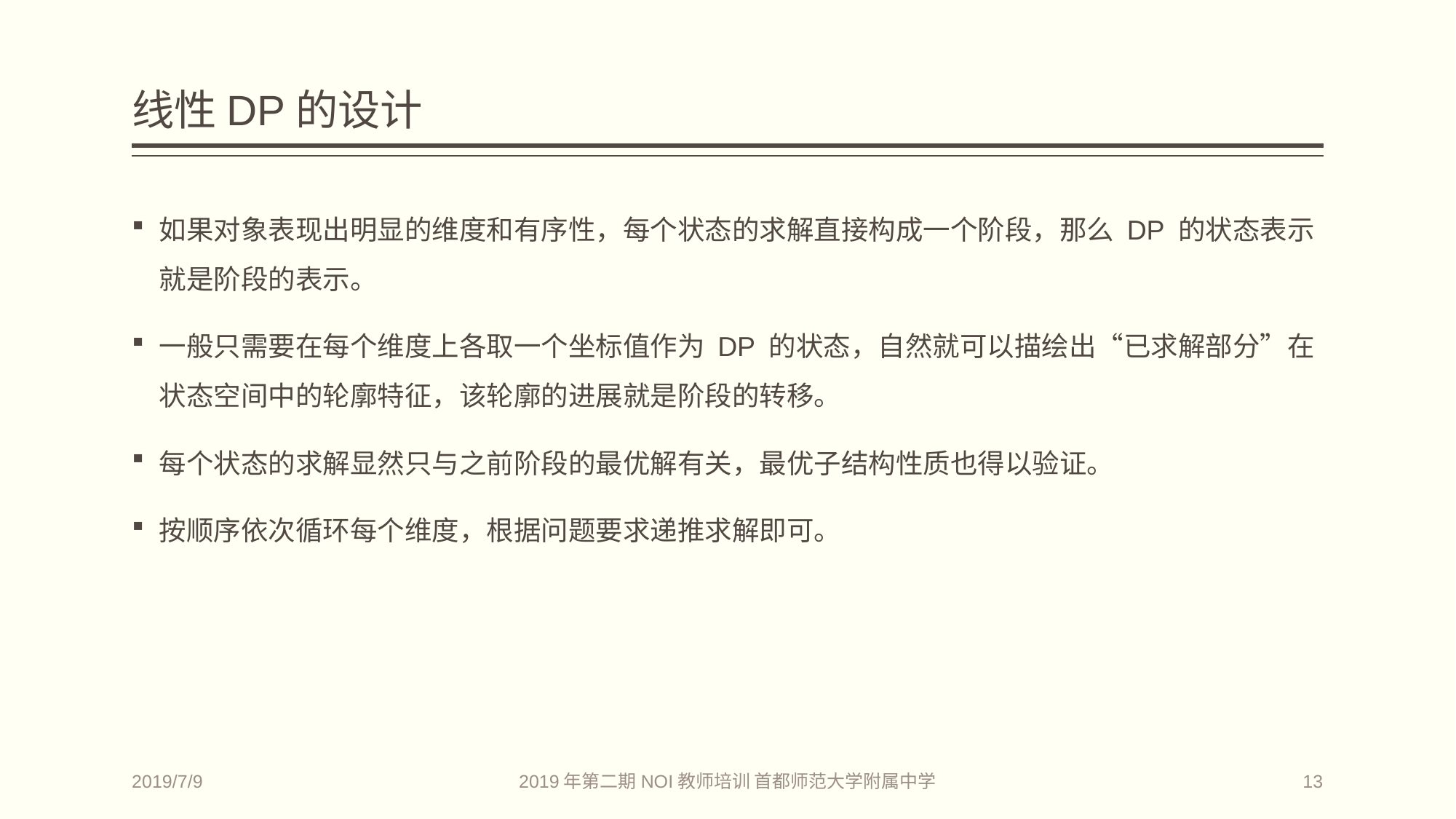

# 线性DP的设计
如果对象表现出明显的维度和有序性，每个状态的求解直接构成一个阶段，那么 DP 的状态表示就是阶段的表示。
一般只需要在每个维度上各取一个坐标值作为 DP 的状态，自然就可以描绘出“已求解部分”在状态空间中的轮廓特征，该轮廓的进展就是阶段的转移。
每个状态的求解显然只与之前阶段的最优解有关，最优子结构性质也得以验证。
按顺序依次循环每个维度，根据问题要求递推求解即可。
2019年第二期NOI教师培训 首都师范大学附属中学
2019/7/9
13